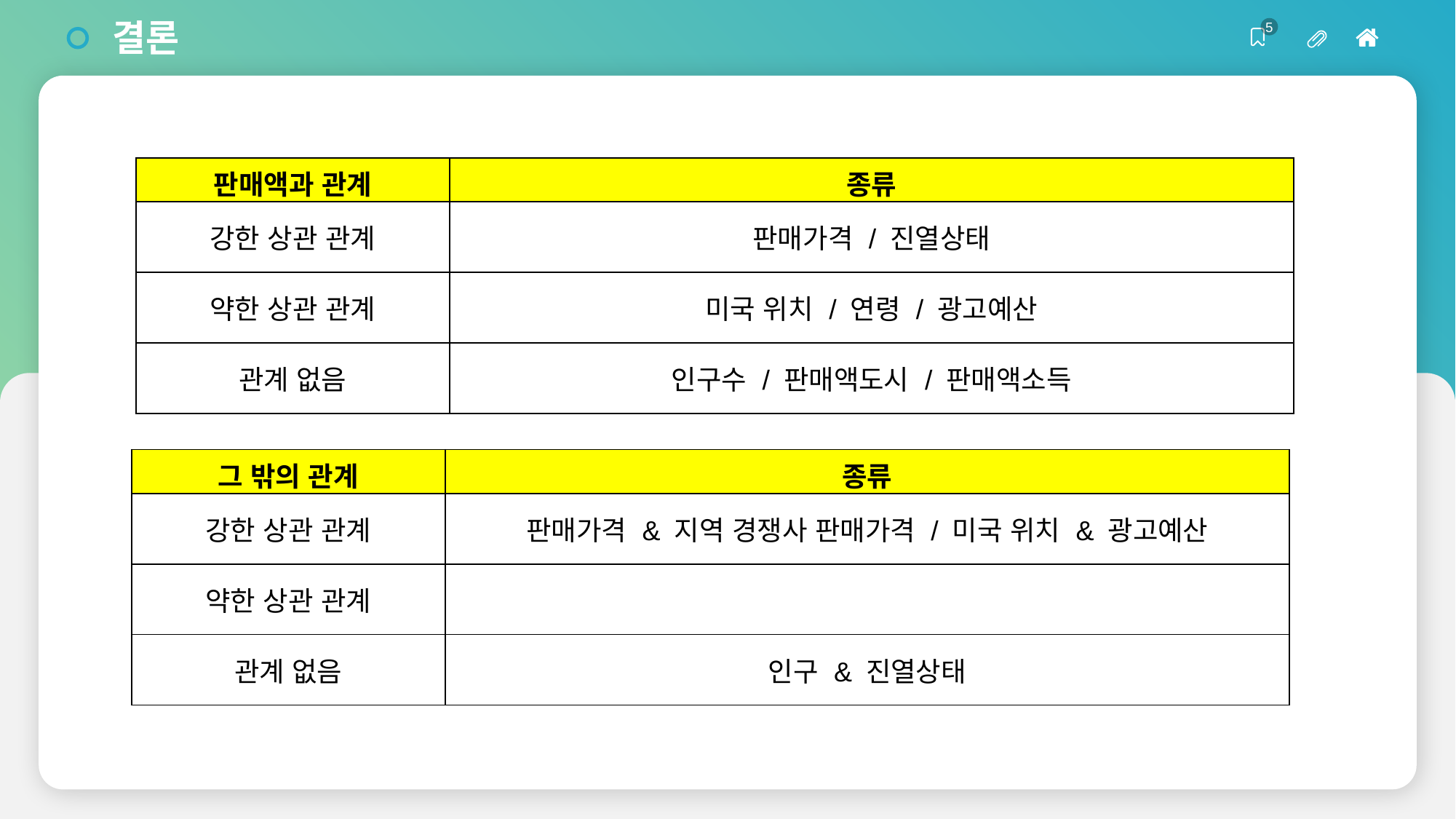

결론
5

| 판매액과 관계 | 종류 |
| --- | --- |
| 강한 상관 관계 | 판매가격 / 진열상태 |
| 약한 상관 관계 | 미국 위치 / 연령 / 광고예산 |
| 관계 없음 | 인구수 / 판매액도시 / 판매액소득 |
| 그 밖의 관계 | 종류 |
| --- | --- |
| 강한 상관 관계 | 판매가격 & 지역 경쟁사 판매가격 / 미국 위치 & 광고예산 |
| 약한 상관 관계 |  |
| 관계 없음 | 인구 & 진열상태 |